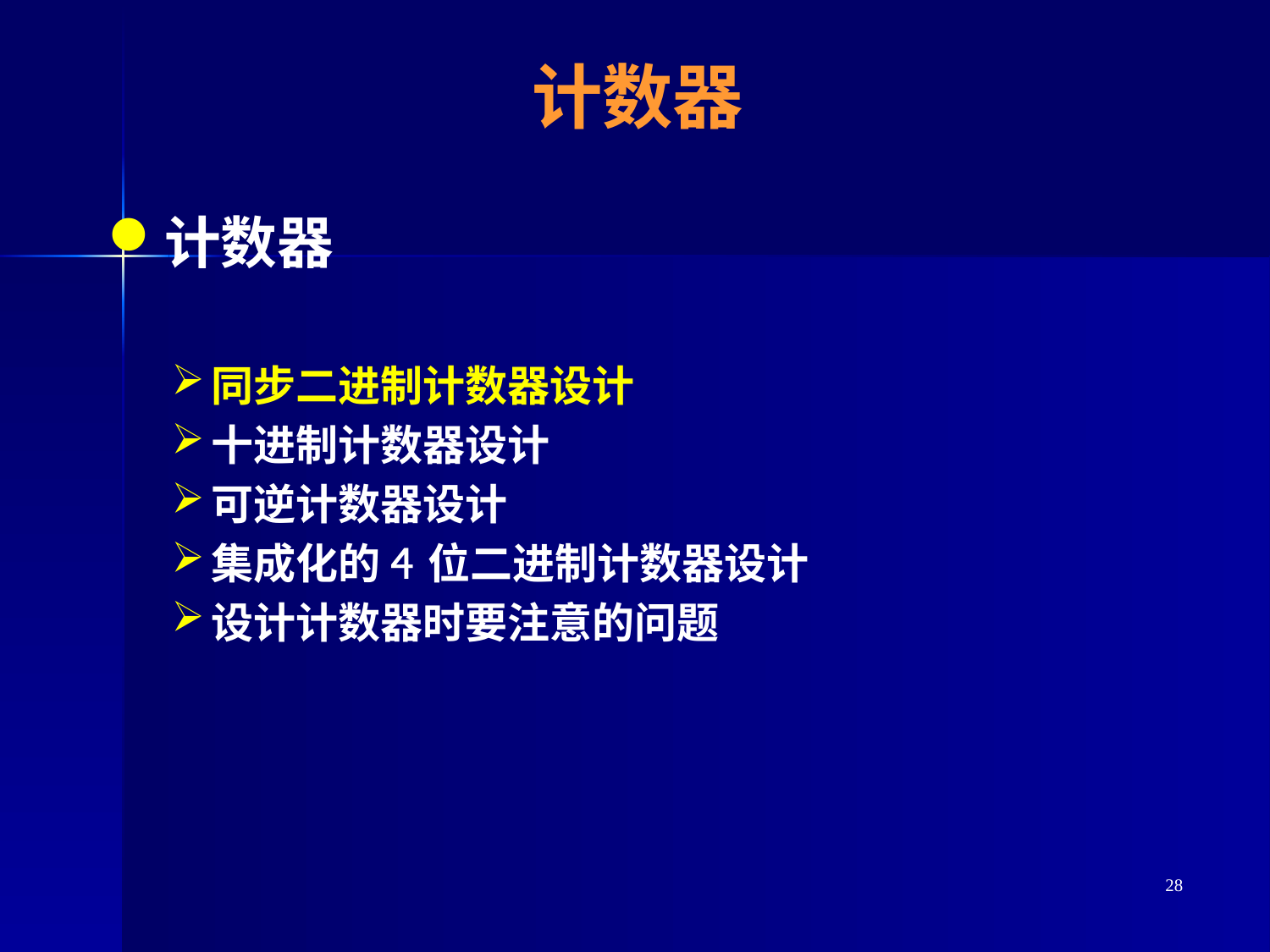

# 计数器
计数器

同步二进制计数器设计
十进制计数器设计
可逆计数器设计
集成化的4位二进制计数器设计
设计计数器时要注意的问题
28